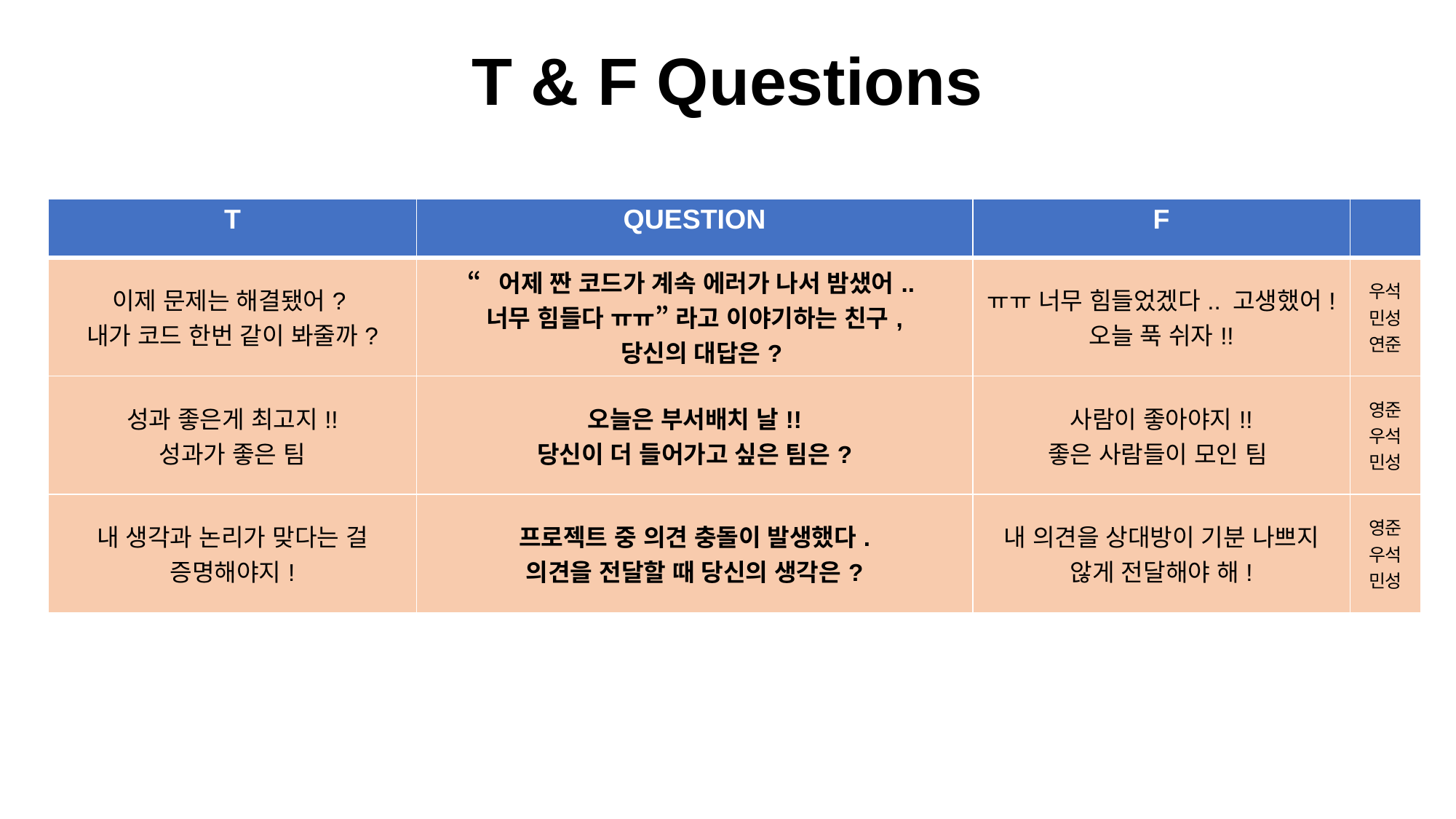

# T & F Questions
| T | QUESTION | F |  |
| --- | --- | --- | --- |
| 이제 문제는 해결됐어? 내가 코드 한번 같이 봐줄까? | “어제 짠 코드가 계속 에러가 나서 밤샜어.. 너무 힘들다 ㅠㅠ” 라고 이야기하는 친구, 당신의 대답은? | ㅠㅠ 너무 힘들었겠다.. 고생했어! 오늘 푹 쉬자!! | 우석 민성 연준 |
| 성과 좋은게 최고지!! 성과가 좋은 팀 | 오늘은 부서배치 날!! 당신이 더 들어가고 싶은 팀은? | 사람이 좋아야지!! 좋은 사람들이 모인 팀 | 영준 우석 민성 |
| 내 생각과 논리가 맞다는 걸 증명해야지! | 프로젝트 중 의견 충돌이 발생했다. 의견을 전달할 때 당신의 생각은? | 내 의견을 상대방이 기분 나쁘지 않게 전달해야 해! | 영준 우석 민성 |